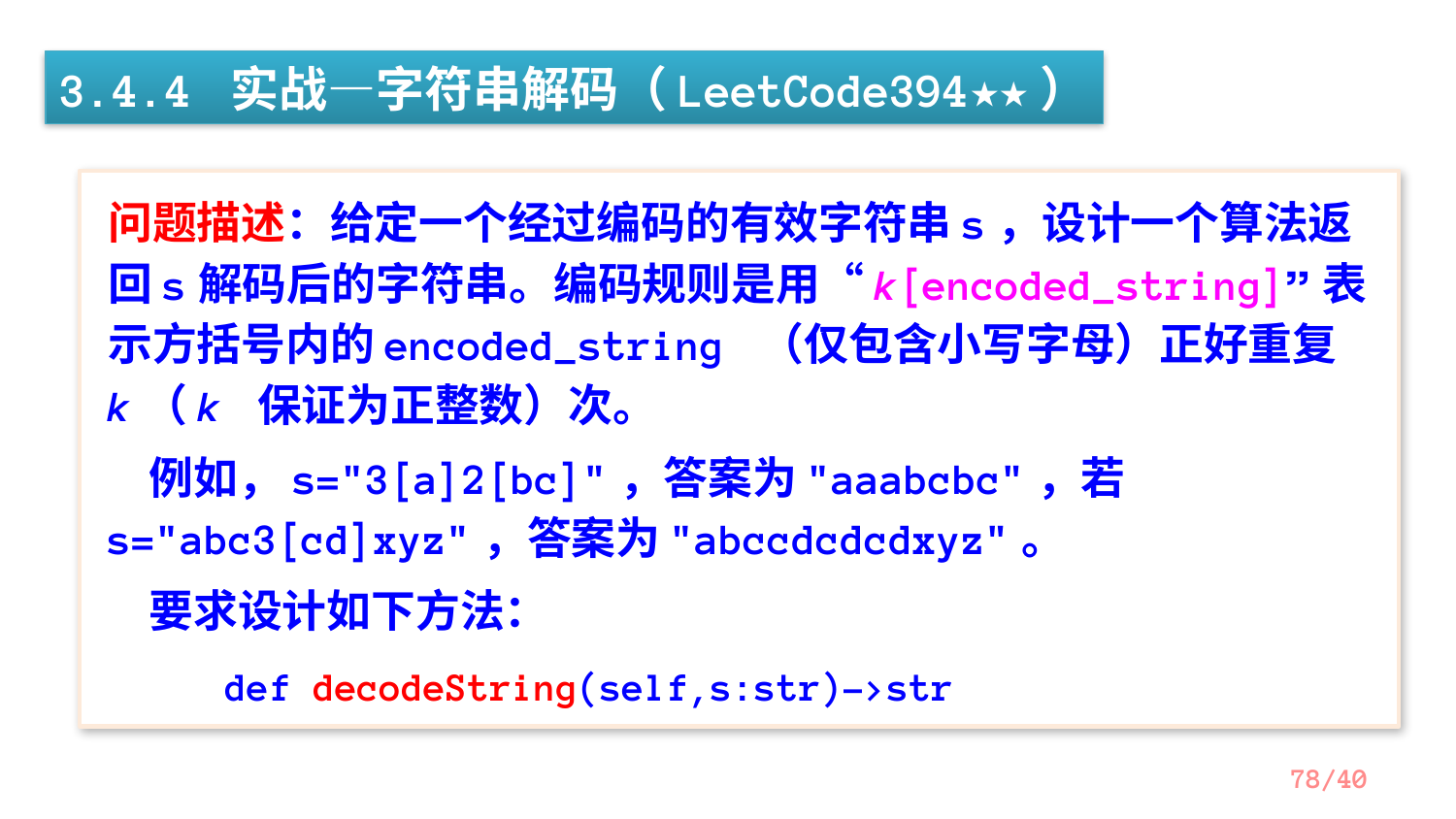

3.4.4 实战—字符串解码（LeetCode394★★）
问题描述：给定一个经过编码的有效字符串s，设计一个算法返回s解码后的字符串。编码规则是用“k[encoded_string]”表示方括号内的encoded_string （仅包含小写字母）正好重复k（k 保证为正整数）次。
   例如，s="3[a]2[bc]"，答案为"aaabcbc"，若s="abc3[cd]xyz"，答案为"abccdcdcdxyz"。
   要求设计如下方法：
  def decodeString(self,s:str)->str
78/40